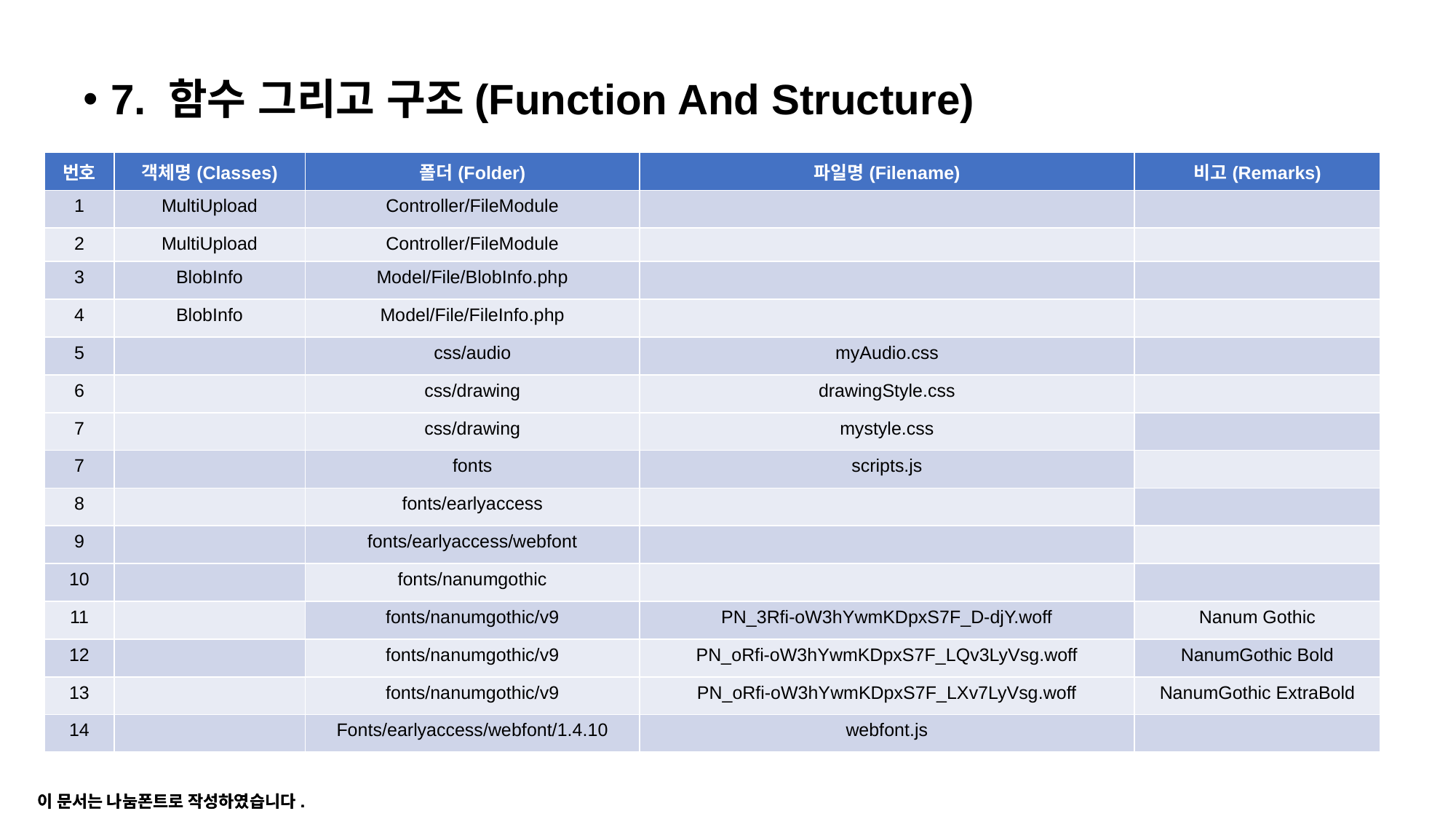

# 7. 함수 그리고 구조(Function And Structure)
| 번호 | 객체명(Classes) | 폴더(Folder) | 파일명(Filename) | 비고(Remarks) |
| --- | --- | --- | --- | --- |
| 1 | MultiUpload | Controller/FileModule |  |  |
| 2 | MultiUpload | Controller/FileModule |  |  |
| 3 | BlobInfo | Model/File/BlobInfo.php |  |  |
| 4 | BlobInfo | Model/File/FileInfo.php |  |  |
| 5 |  | css/audio | myAudio.css |  |
| 6 |  | css/drawing | drawingStyle.css |  |
| 7 |  | css/drawing | mystyle.css |  |
| 7 |  | fonts | scripts.js |  |
| 8 |  | fonts/earlyaccess |  |  |
| 9 |  | fonts/earlyaccess/webfont |  |  |
| 10 |  | fonts/nanumgothic |  |  |
| 11 |  | fonts/nanumgothic/v9 | PN\_3Rfi-oW3hYwmKDpxS7F\_D-djY.woff | Nanum Gothic |
| 12 |  | fonts/nanumgothic/v9 | PN\_oRfi-oW3hYwmKDpxS7F\_LQv3LyVsg.woff | NanumGothic Bold |
| 13 |  | fonts/nanumgothic/v9 | PN\_oRfi-oW3hYwmKDpxS7F\_LXv7LyVsg.woff | NanumGothic ExtraBold |
| 14 |  | Fonts/earlyaccess/webfont/1.4.10 | webfont.js |  |